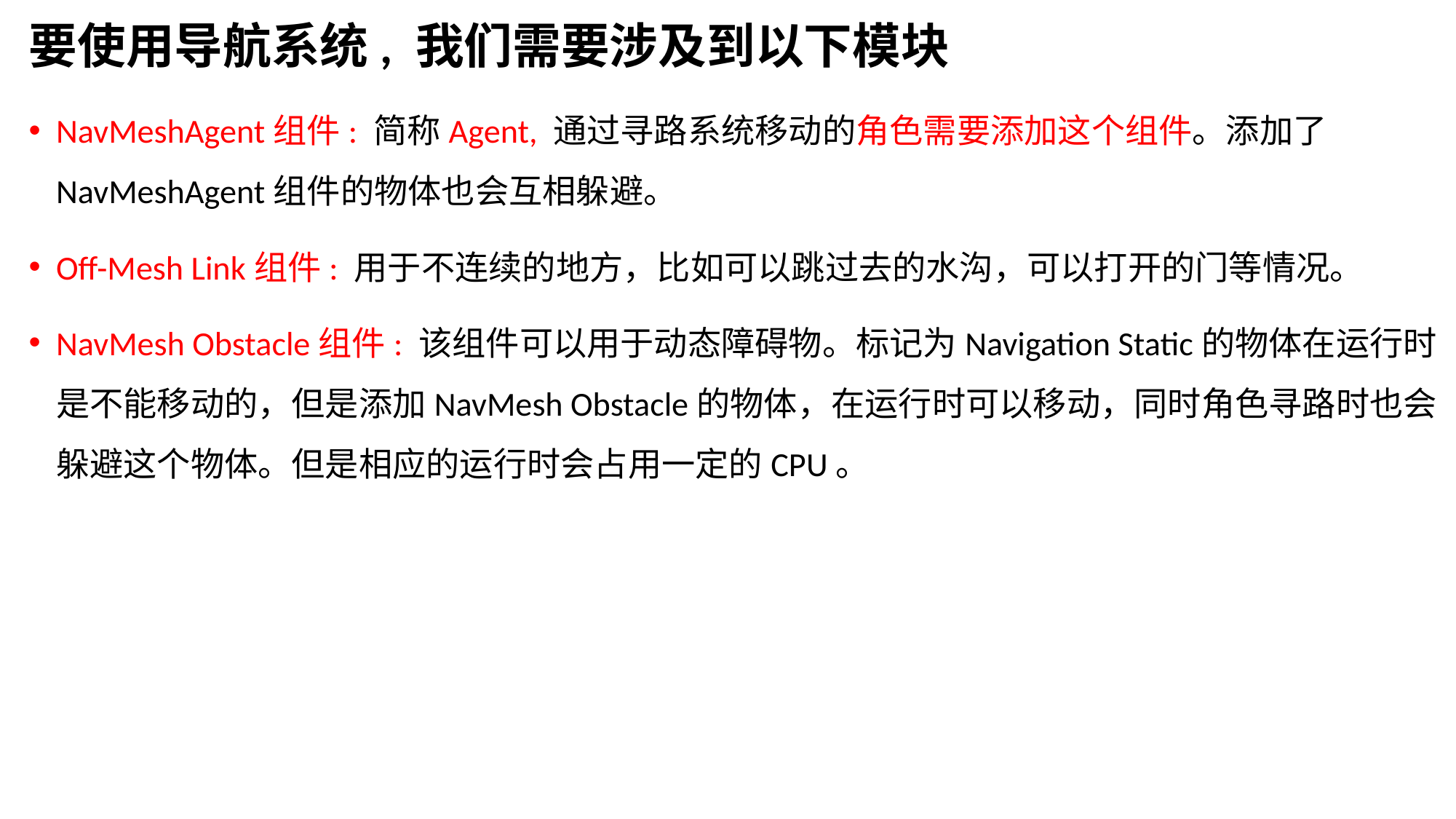

要使用导航系统, 我们需要涉及到以下模块
NavMeshAgent组件: 简称Agent, 通过寻路系统移动的角色需要添加这个组件。添加了NavMeshAgent组件的物体也会互相躲避。
Off-Mesh Link组件: 用于不连续的地方，比如可以跳过去的水沟，可以打开的门等情况。
NavMesh Obstacle组件: 该组件可以用于动态障碍物。标记为Navigation Static的物体在运行时是不能移动的，但是添加NavMesh Obstacle的物体，在运行时可以移动，同时角色寻路时也会躲避这个物体。但是相应的运行时会占用一定的CPU。